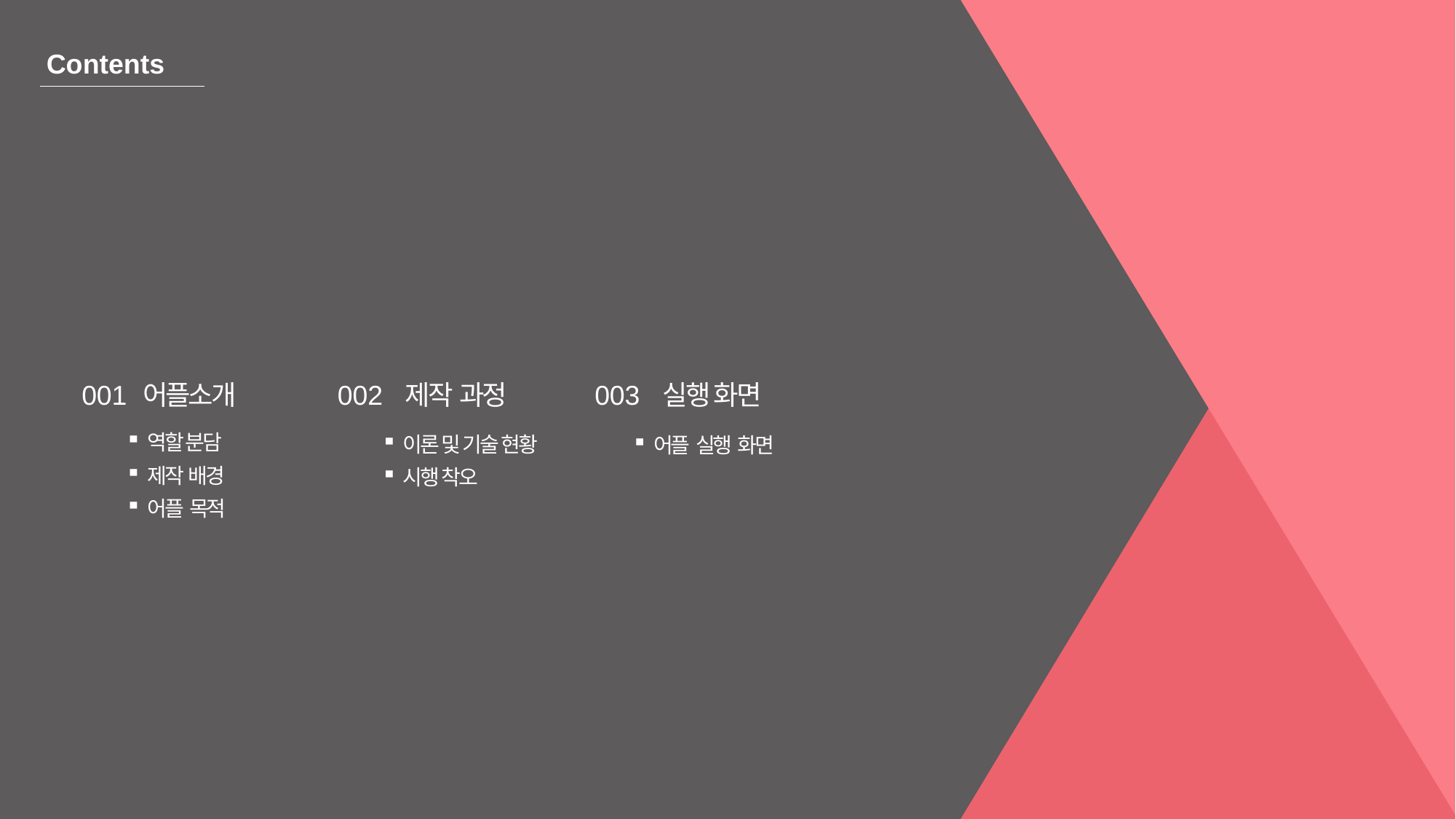

Contents

001
어플소개
002
제작 과정
003
실행 화면
역할 분담
제작 배경
어플  목적
이론 및 기술 현황
시행 착오
어플  실행  화면